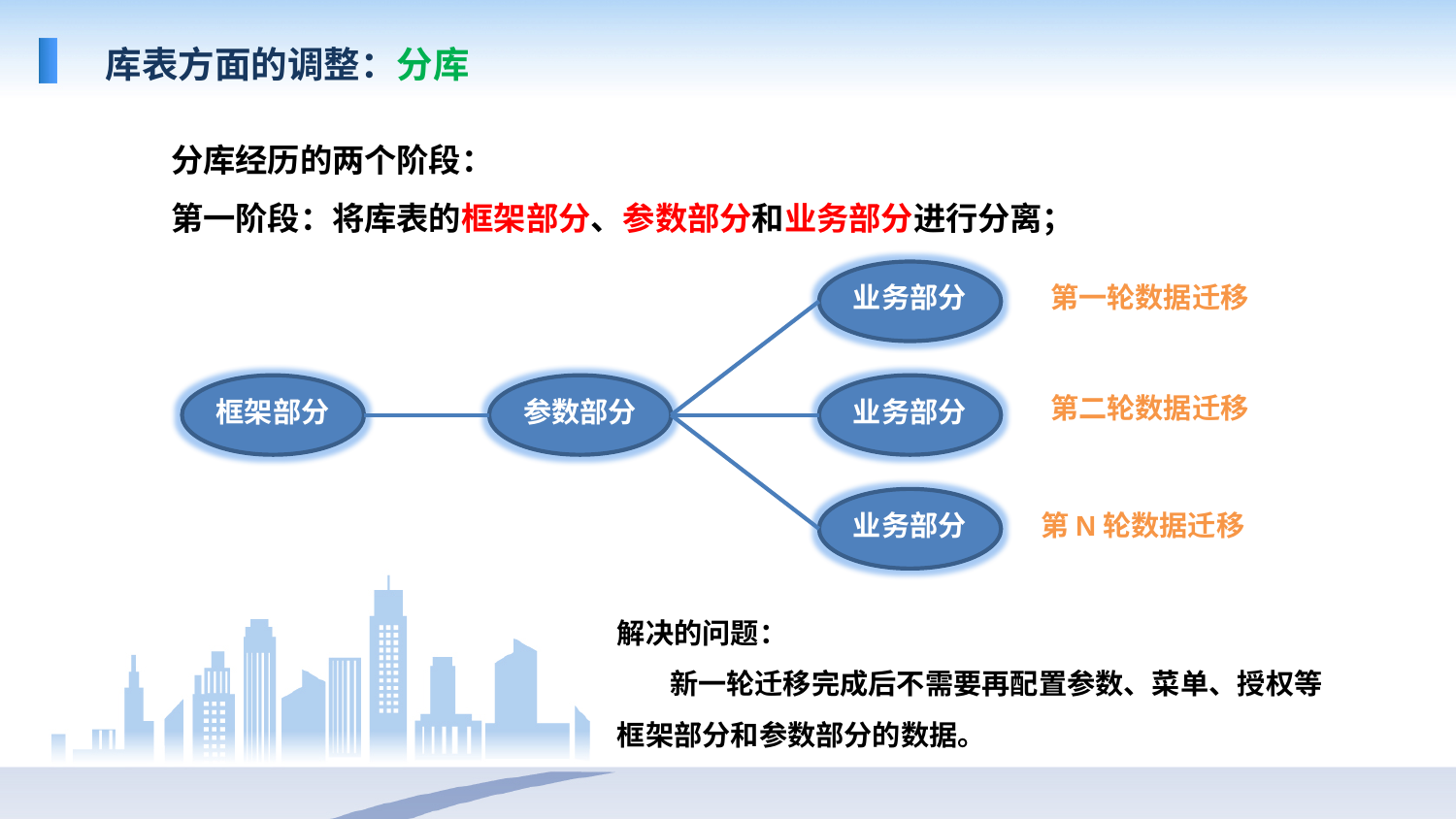

库表方面的调整：分库
分库经历的两个阶段：
第一阶段：将库表的框架部分、参数部分和业务部分进行分离；

业务部分
第一轮数据迁移

第二轮数据迁移
框架部分
参数部分
业务部分

业务部分
第N轮数据迁移
解决的问题：
       新一轮迁移完成后不需要再配置参数、菜单、授权等框架部分和参数部分的数据。